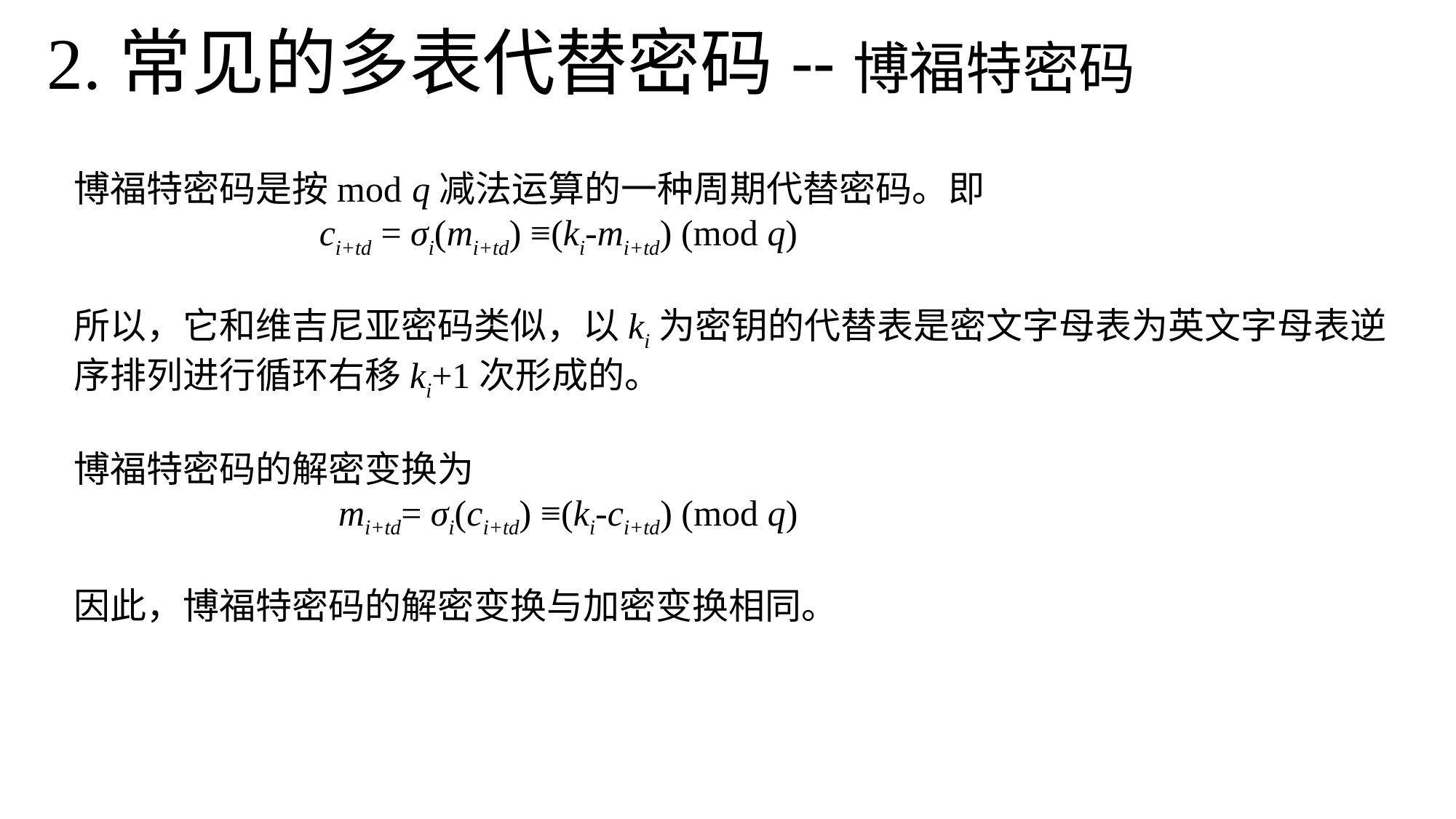

# 2.常见的多表代替密码--博福特密码
博福特密码是按mod q减法运算的一种周期代替密码。即
                           ci+td = σi(mi+td) ≡(ki-mi+td) (mod q)

所以，它和维吉尼亚密码类似，以ki为密钥的代替表是密文字母表为英文字母表逆序排列进行循环右移ki+1次形成的。

博福特密码的解密变换为
                          mi+td= σi(ci+td) ≡(ki-ci+td) (mod q)

因此，博福特密码的解密变换与加密变换相同。